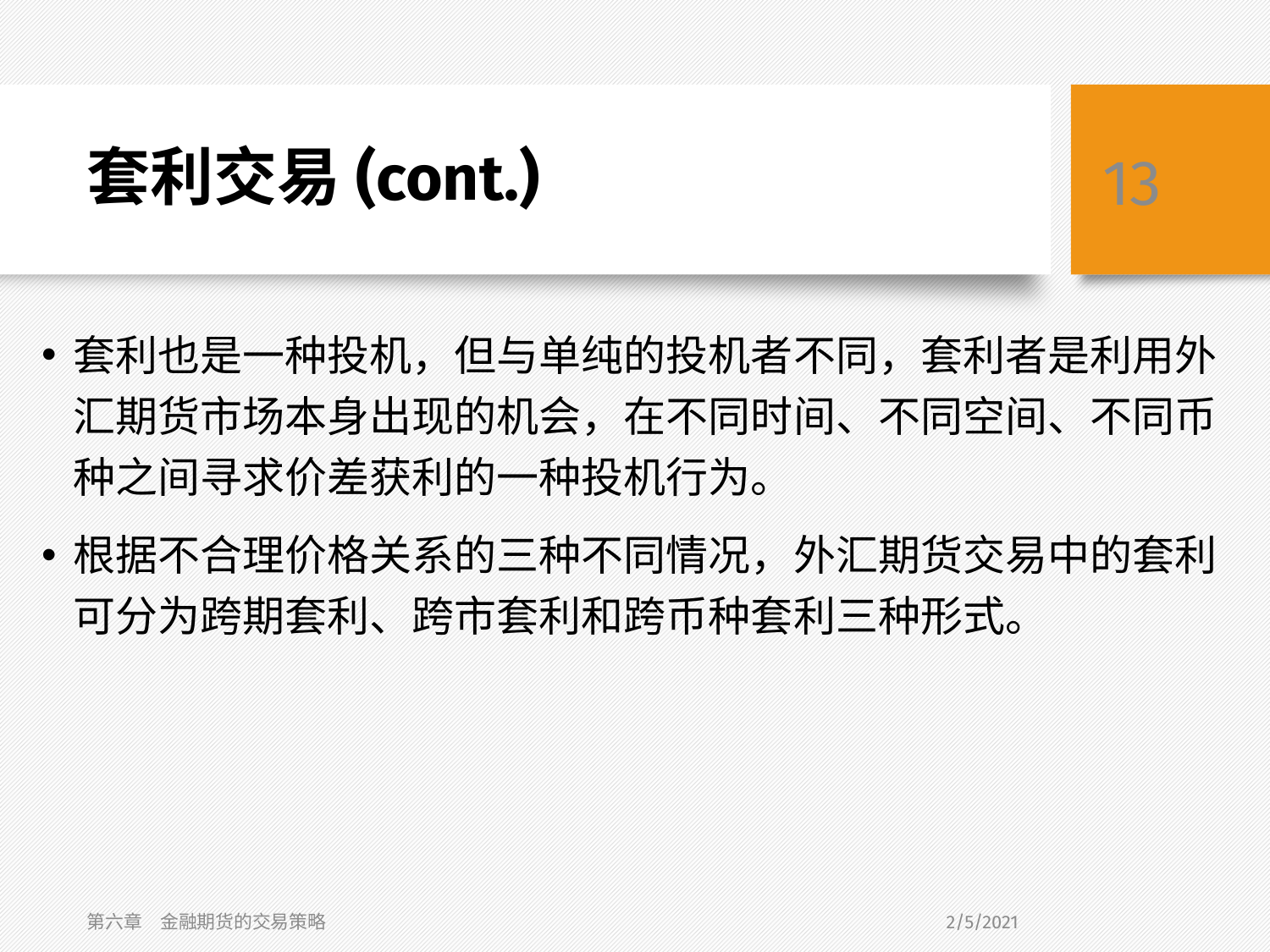

# 套利交易(cont.)
13
套利也是一种投机，但与单纯的投机者不同，套利者是利用外汇期货市场本身出现的机会，在不同时间、不同空间、不同币种之间寻求价差获利的一种投机行为。
根据不合理价格关系的三种不同情况，外汇期货交易中的套利可分为跨期套利、跨市套利和跨币种套利三种形式。

2/5/2021
第六章　金融期货的交易策略